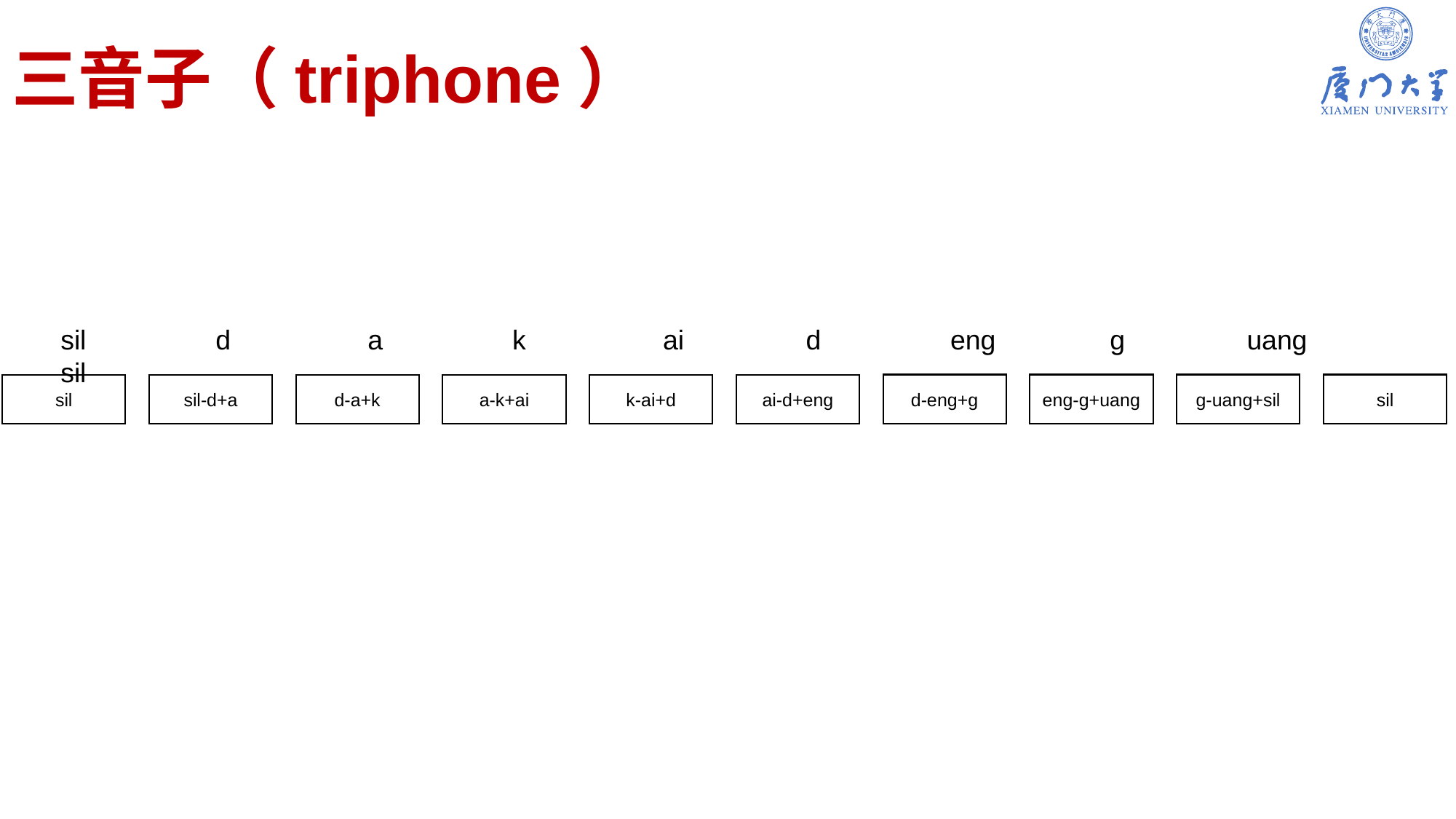

# 三音子（triphone）
sil                 d                  a                 k                  ai                d                 eng               g                uang              sil
d-eng+g
eng-g+uang
g-uang+sil
sil
sil-d+a
d-a+k
a-k+ai
k-ai+d
ai-d+eng
sil